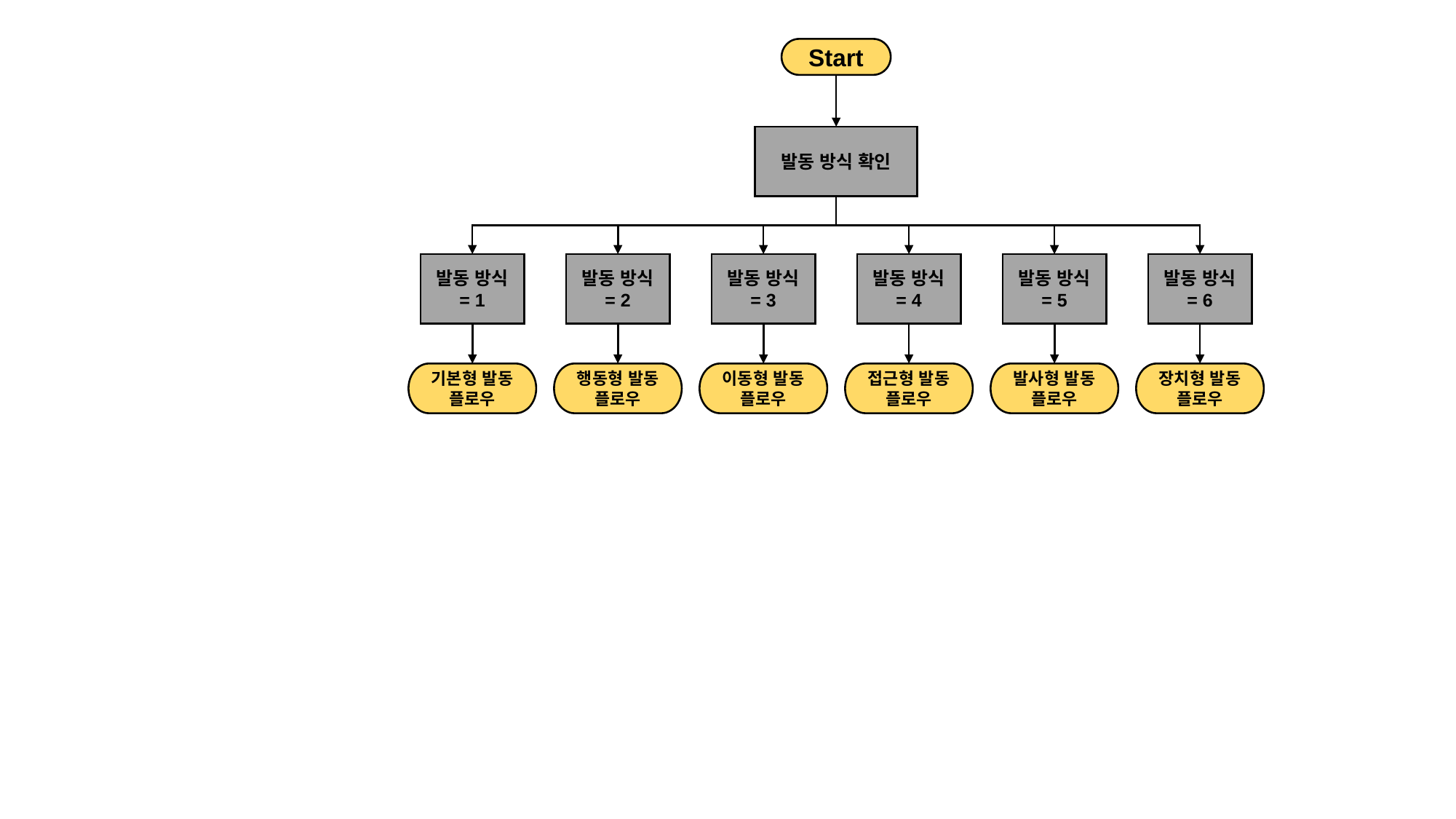

Start
발동 방식 확인
발동 방식 = 1
발동 방식 = 2
발동 방식 = 3
발동 방식 = 4
발동 방식 = 5
발동 방식 = 6
기본형 발동 플로우
행동형 발동 플로우
이동형 발동 플로우
접근형 발동 플로우
발사형 발동 플로우
장치형 발동 플로우